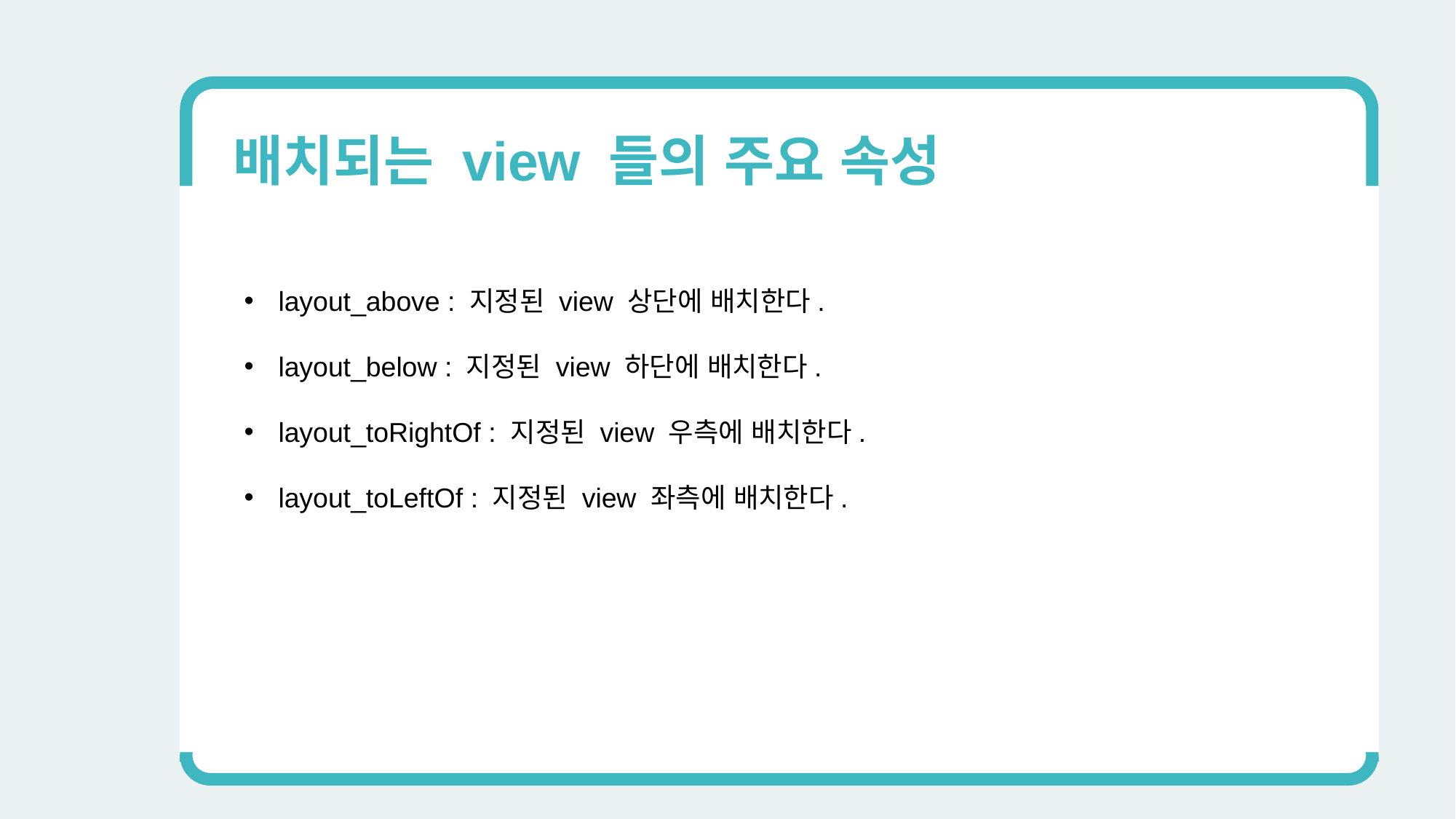

배치되는 view 들의 주요 속성

layout_above : 지정된 view 상단에 배치한다.
layout_below : 지정된 view 하단에 배치한다.
layout_toRightOf : 지정된 view 우측에 배치한다.
layout_toLeftOf : 지정된 view 좌측에 배치한다.